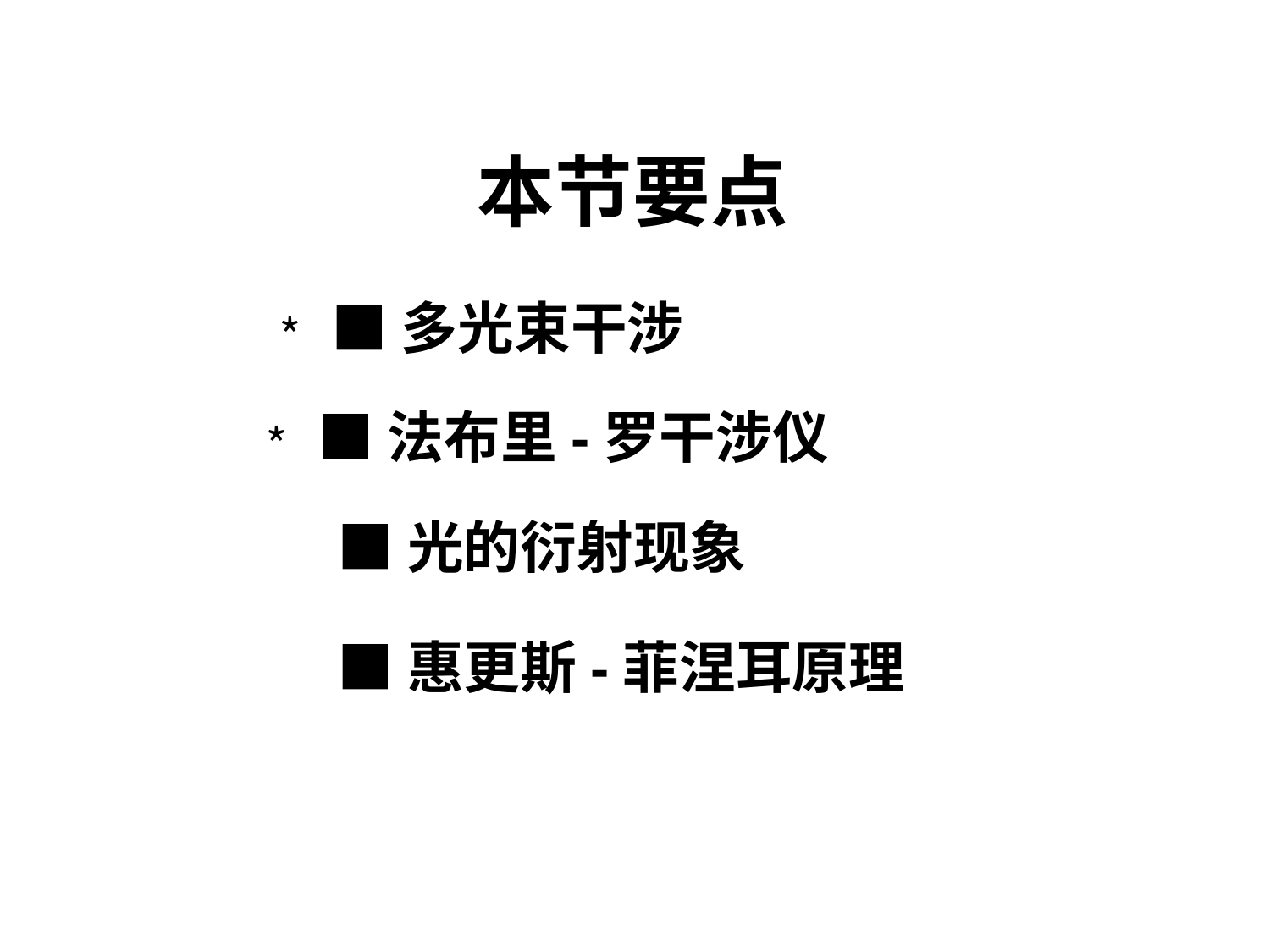

本节要点
﹡ ■多光束干涉
﹡ ■法布里-罗干涉仪
■光的衍射现象
■惠更斯-菲涅耳原理